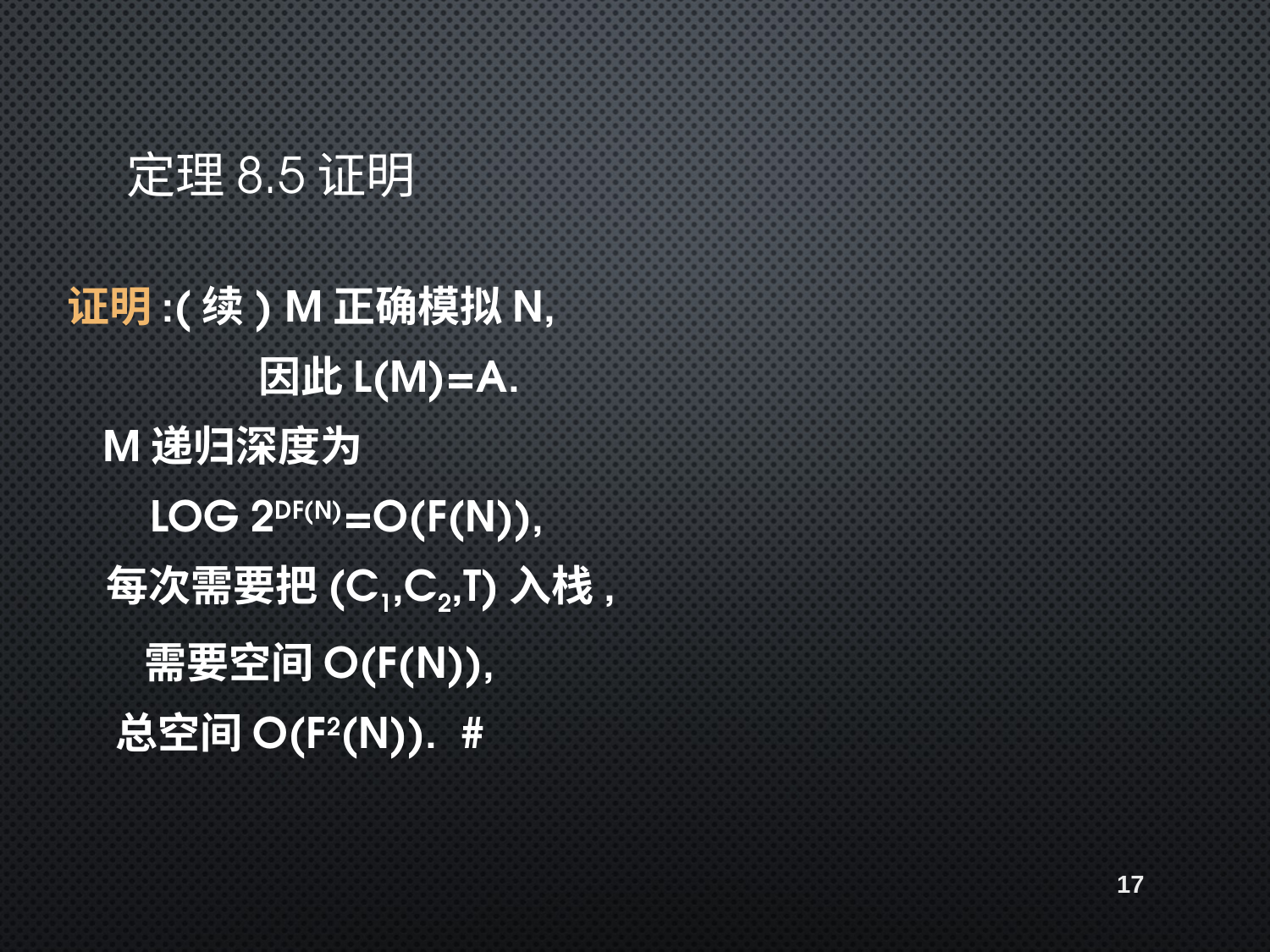

# 定理8.5证明
证明:(续) M正确模拟N,
                   因此L(M)=A.
   M递归深度为
       log 2df(n)=O(f(n)),
   每次需要把(c1,c2,t)入栈,
       需要空间O(f(n)),
    总空间O(f2(n)).  #
17